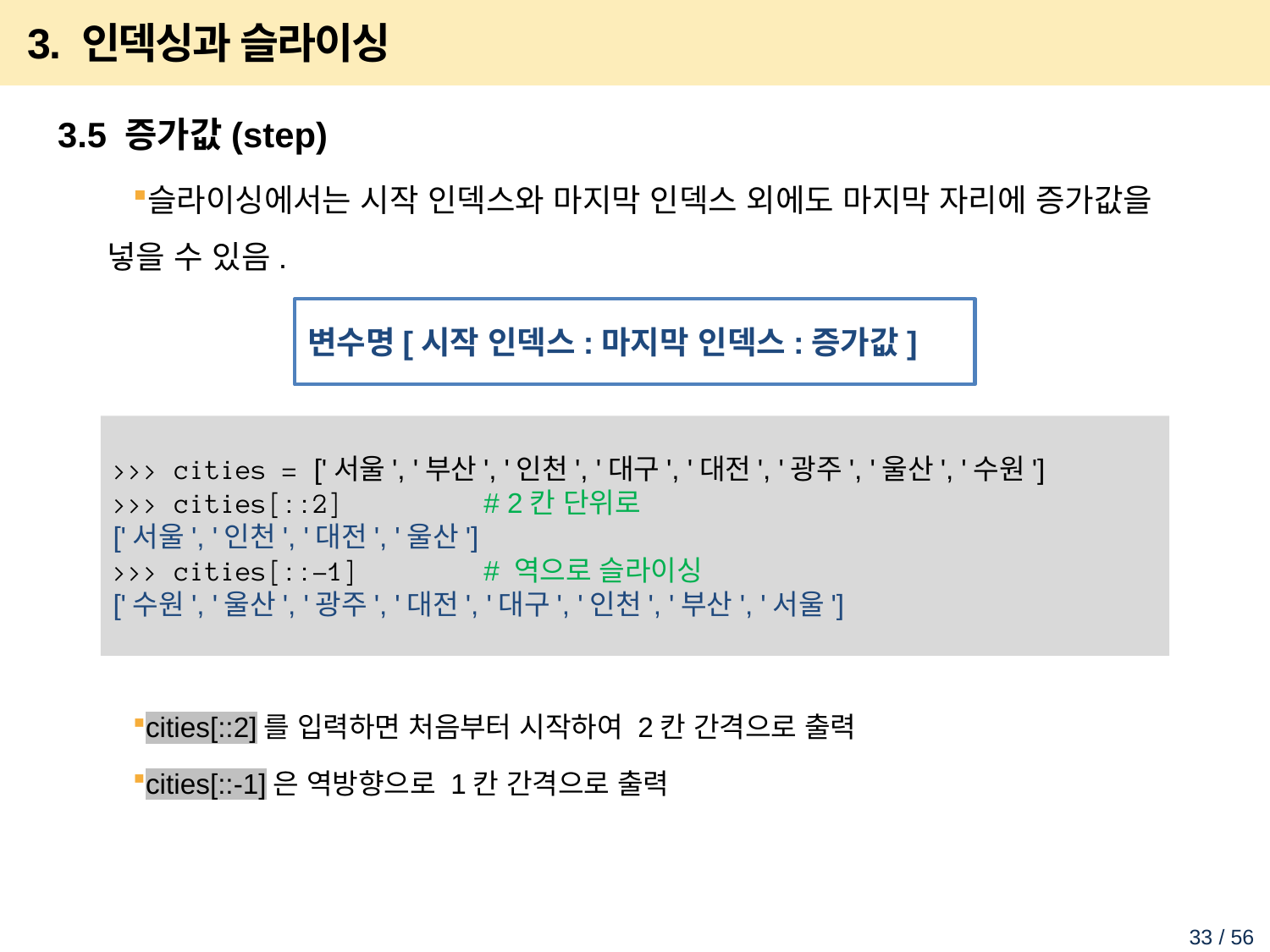

# 3. 인덱싱과 슬라이싱
3.5 증가값(step)
슬라이싱에서는 시작 인덱스와 마지막 인덱스 외에도 마지막 자리에 증가값을 넣을 수 있음.

cities[::2]를 입력하면 처음부터 시작하여 2칸 간격으로 출력
cities[::-1]은 역방향으로 1칸 간격으로 출력
변수명[시작 인덱스:마지막 인덱스:증가값]
>>> cities = ['서울', '부산', '인천', '대구', '대전', '광주', '울산', '수원']
>>> cities[::2]         # 2칸 단위로
['서울', '인천', '대전', '울산']
>>> cities[::-1]        # 역으로 슬라이싱
['수원', '울산', '광주', '대전', '대구', '인천', '부산', '서울']